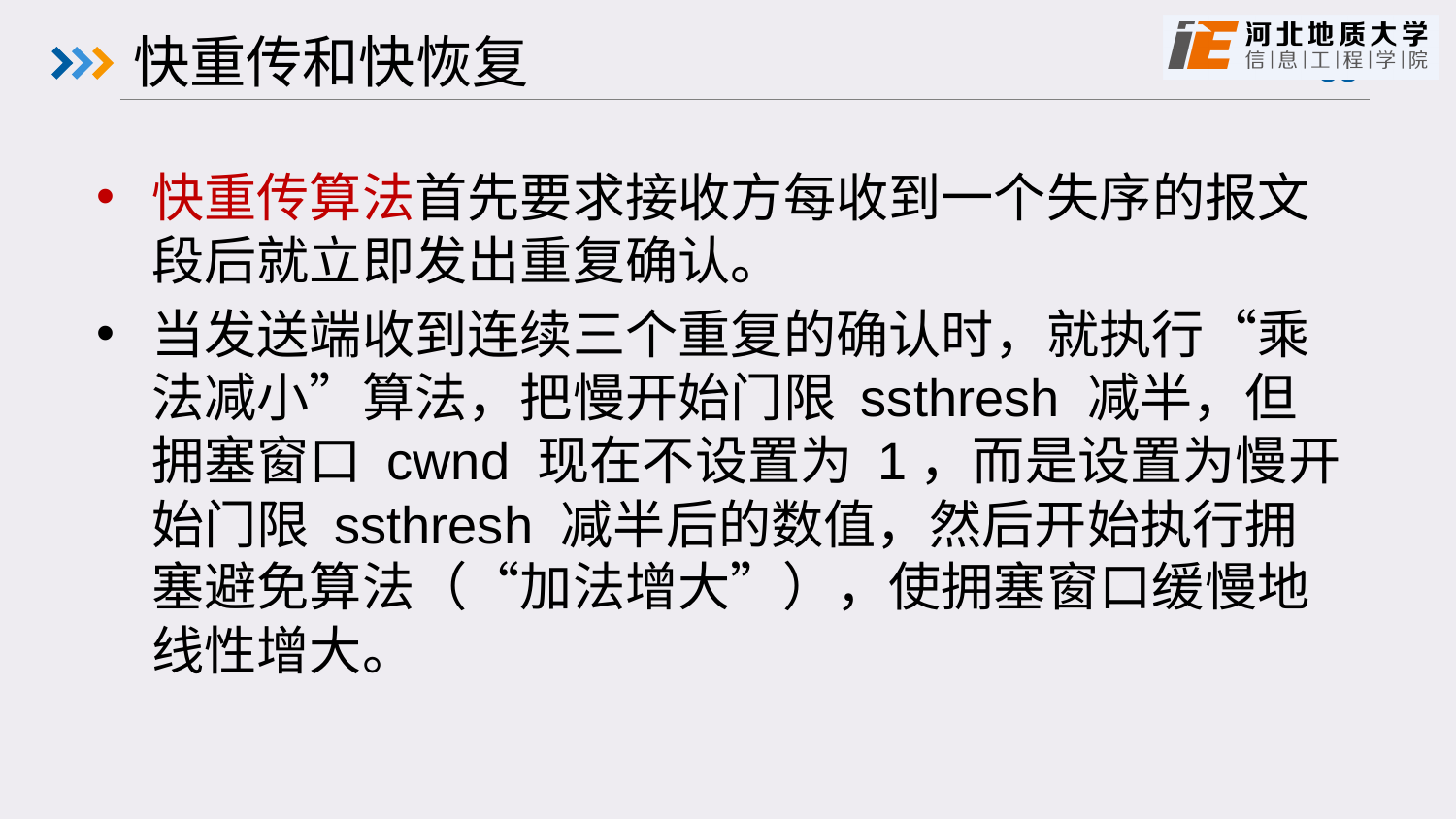

# 快重传和快恢复
快重传算法首先要求接收方每收到一个失序的报文段后就立即发出重复确认。
当发送端收到连续三个重复的确认时，就执行“乘法减小”算法，把慢开始门限 ssthresh 减半，但拥塞窗口 cwnd 现在不设置为 1，而是设置为慢开始门限 ssthresh 减半后的数值，然后开始执行拥塞避免算法（“加法增大”），使拥塞窗口缓慢地线性增大。